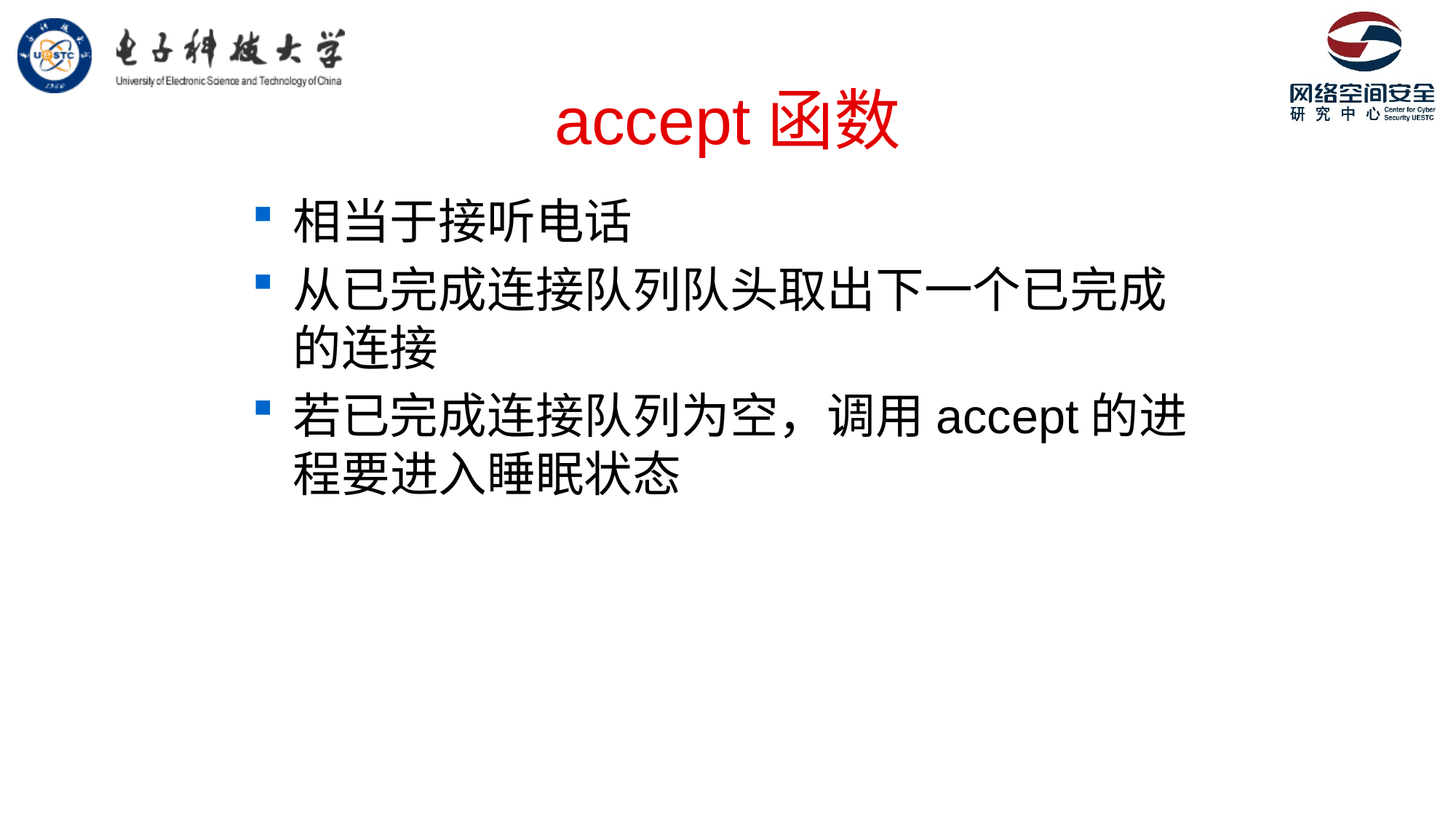

# accept函数
相当于接听电话
从已完成连接队列队头取出下一个已完成的连接
若已完成连接队列为空，调用accept的进程要进入睡眠状态